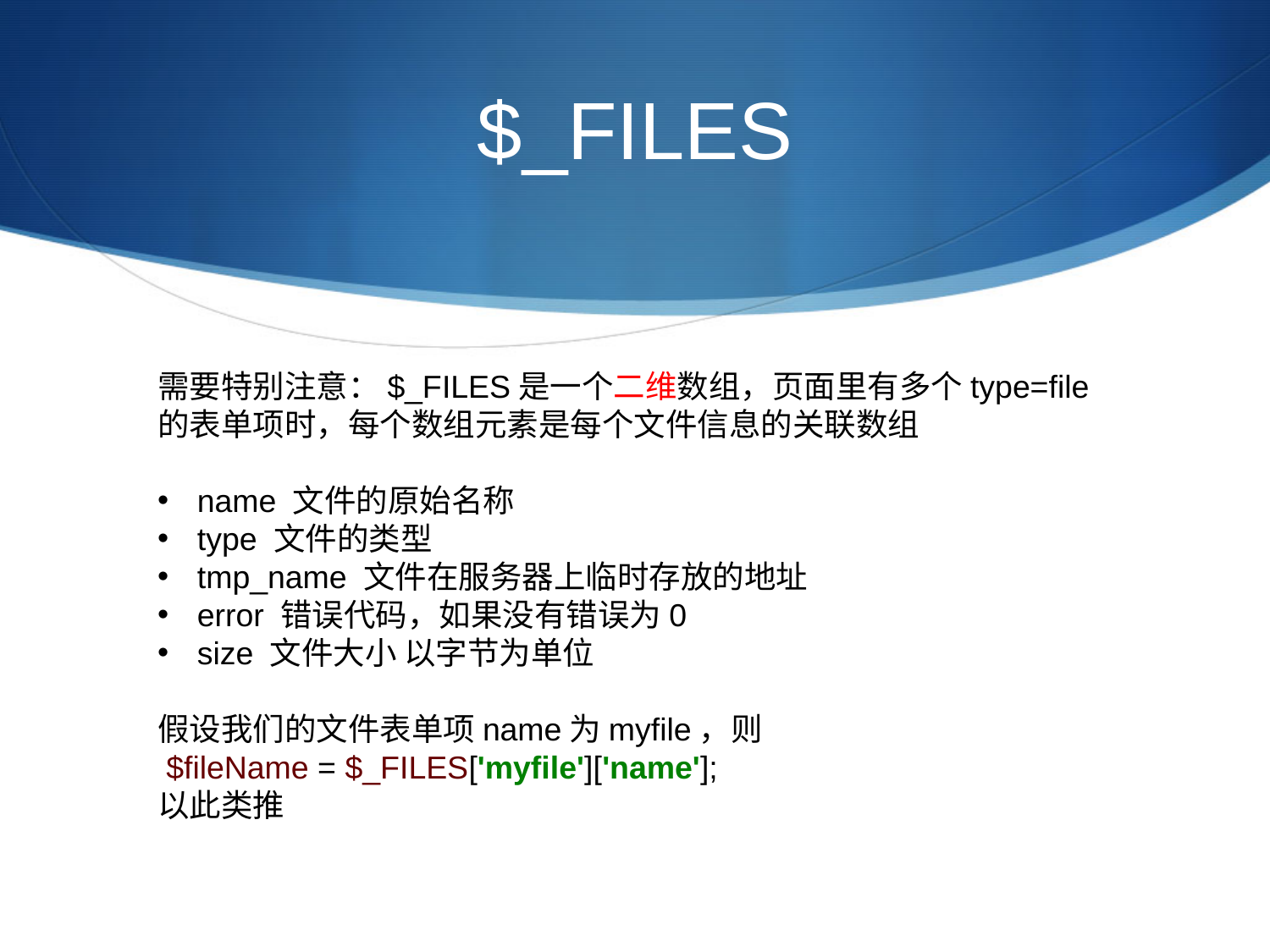

# $_FILES
需要特别注意：$_FILES是一个二维数组，页面里有多个type=file的表单项时，每个数组元素是每个文件信息的关联数组

name 文件的原始名称
type 文件的类型
tmp_name 文件在服务器上临时存放的地址
error 错误代码，如果没有错误为0
size 文件大小 以字节为单位

假设我们的文件表单项name为myfile，则
 $fileName = $_FILES['myfile']['name'];
以此类推